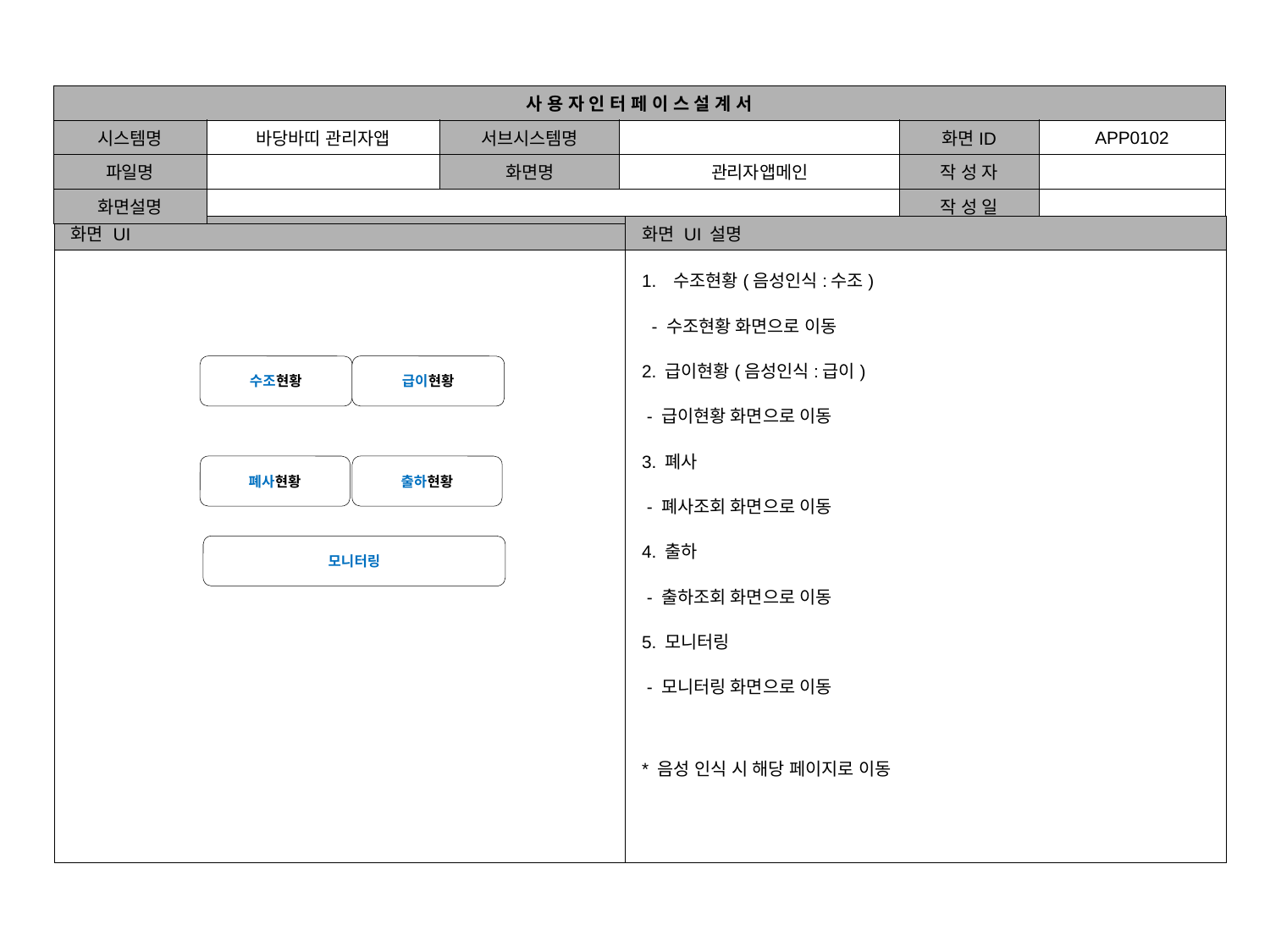

| 사 용 자 인 터 페 이 스 설 계 서 |  |  |  |  |  |
| --- | --- | --- | --- | --- | --- |
| 시스템명 | 바당바띠 관리자앱 | 서브시스템명 |  | 화면ID | APP0102 |
| 파일명 |  | 화면명 | 관리자앱메인 | 작 성 자 |  |
| 화면설명 |  |  |  | 작 성 일 |  |
| 화면 UI |
| --- |
|  |
| 화면 UI 설명 |
| --- |
| 수조현황(음성인식:수조) - 수조현황 화면으로 이동 2. 급이현황(음성인식:급이) - 급이현황 화면으로 이동 3. 폐사 - 폐사조회 화면으로 이동 4. 출하 - 출하조회 화면으로 이동 5. 모니터링 - 모니터링 화면으로 이동 \* 음성 인식 시 해당 페이지로 이동 |
수조현황
급이현황
폐사현황
출하현황
모니터링